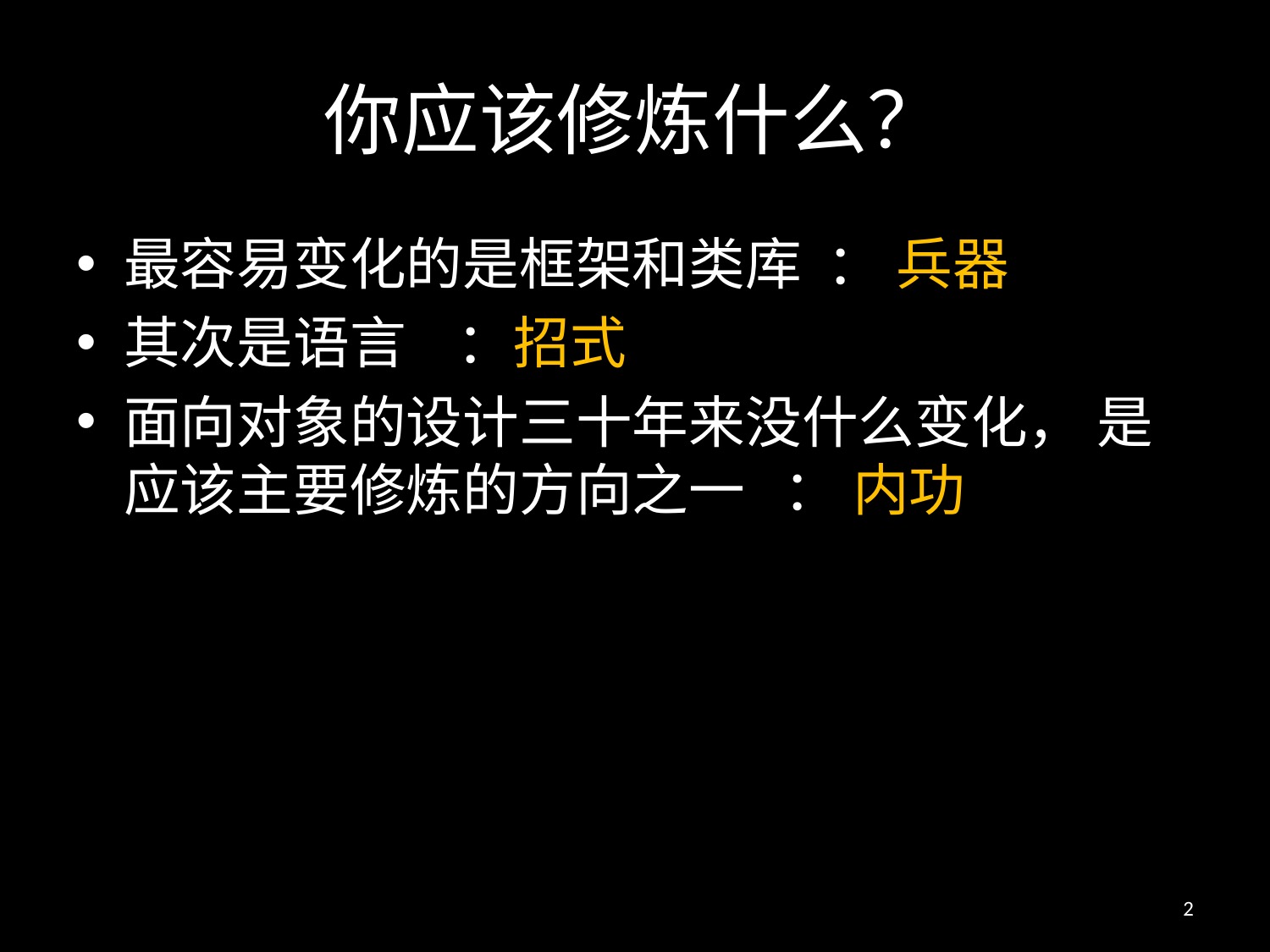

# 你应该修炼什么？
最容易变化的是框架和类库  ： 兵器
其次是语言    ：招式
面向对象的设计三十年来没什么变化， 是应该主要修炼的方向之一   ： 内功

2